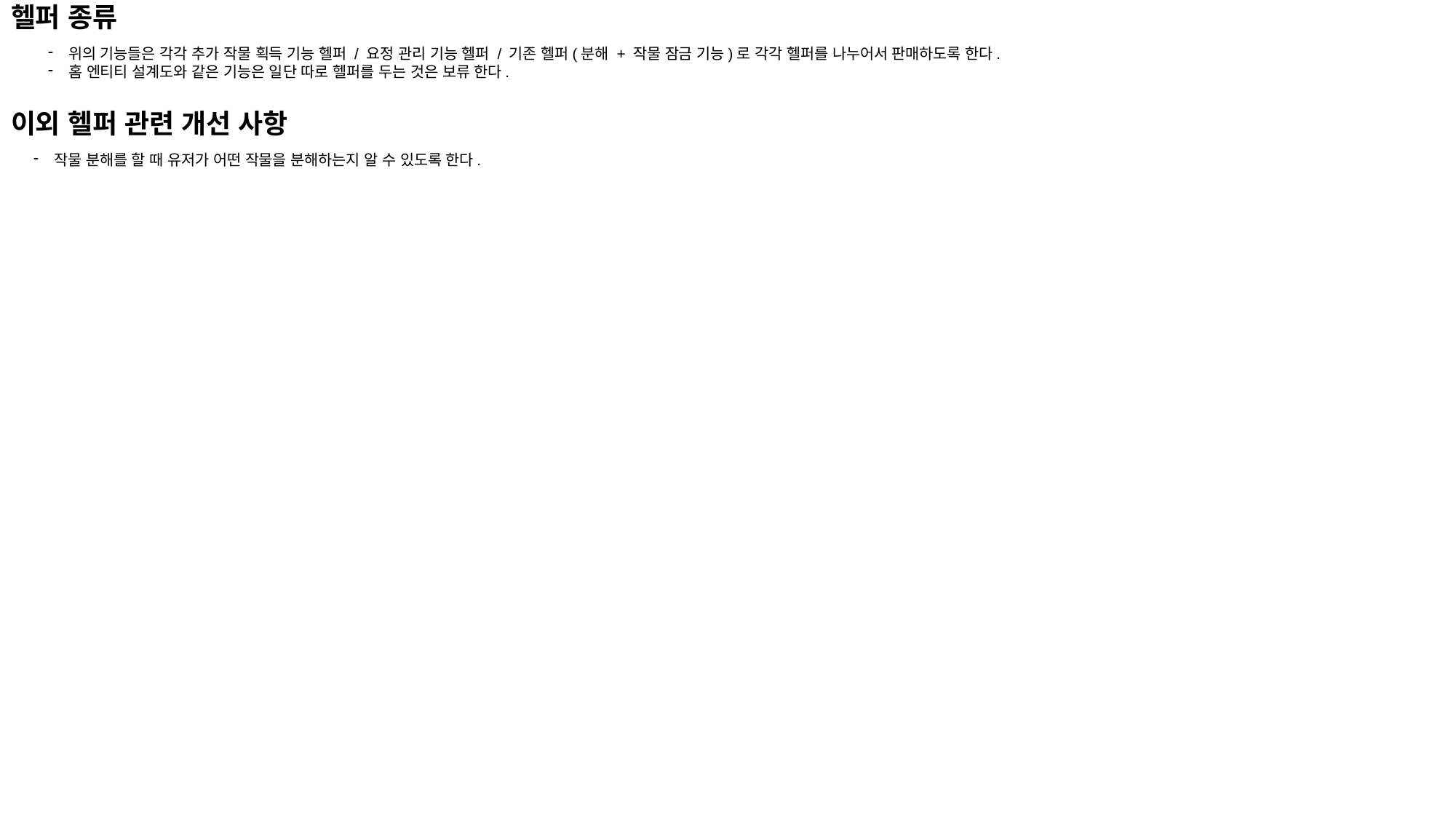

# 헬퍼 종류
위의 기능들은 각각 추가 작물 획득 기능 헬퍼 / 요정 관리 기능 헬퍼 / 기존 헬퍼(분해 + 작물 잠금 기능)로 각각 헬퍼를 나누어서 판매하도록 한다.
홈 엔티티 설계도와 같은 기능은 일단 따로 헬퍼를 두는 것은 보류 한다.
이외 헬퍼 관련 개선 사항
작물 분해를 할 때 유저가 어떤 작물을 분해하는지 알 수 있도록 한다.